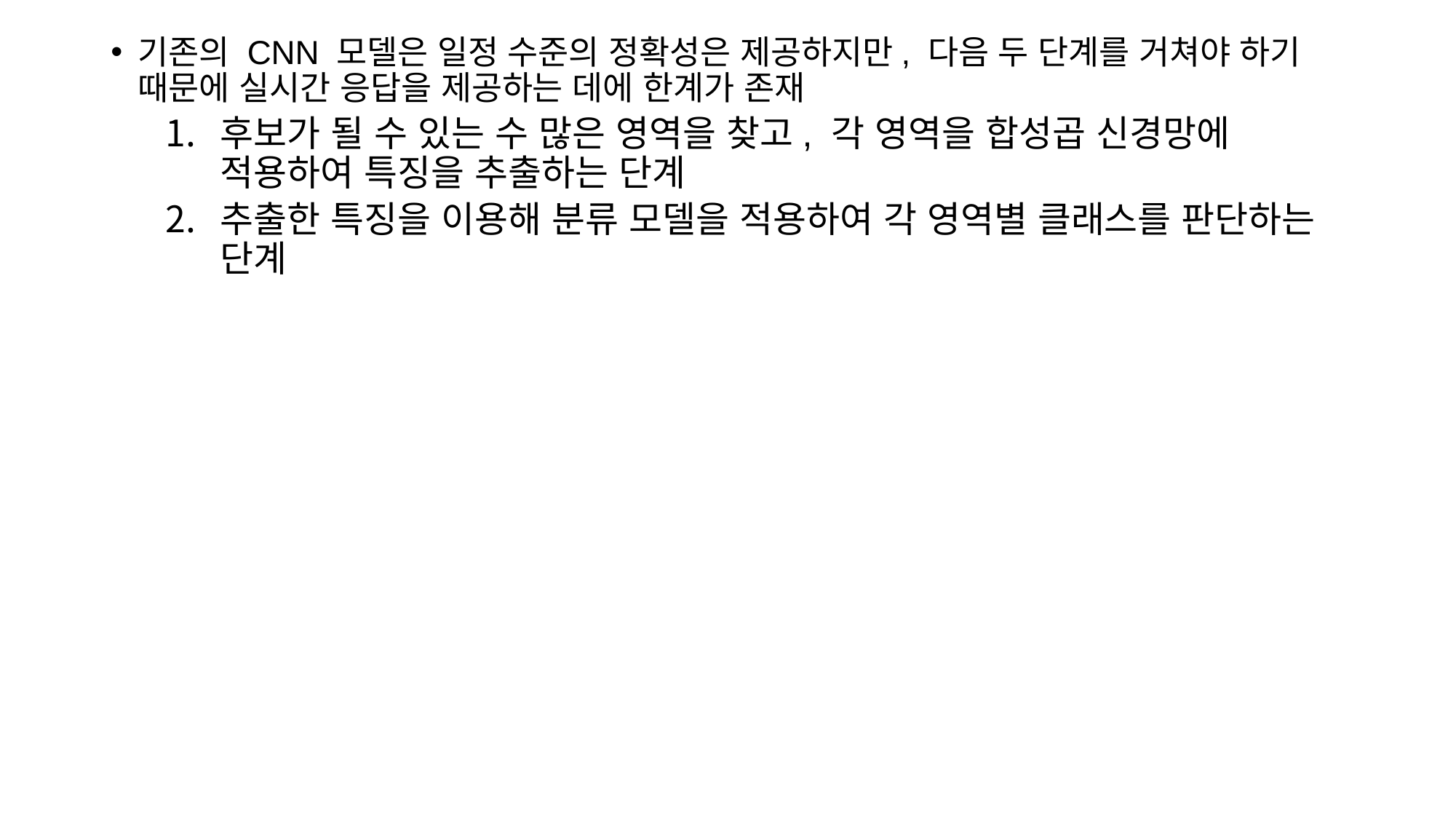

기존의 CNN 모델은 일정 수준의 정확성은 제공하지만, 다음 두 단계를 거쳐야 하기 때문에 실시간 응답을 제공하는 데에 한계가 존재
후보가 될 수 있는 수 많은 영역을 찾고, 각 영역을 합성곱 신경망에 적용하여 특징을 추출하는 단계
추출한 특징을 이용해 분류 모델을 적용하여 각 영역별 클래스를 판단하는 단계